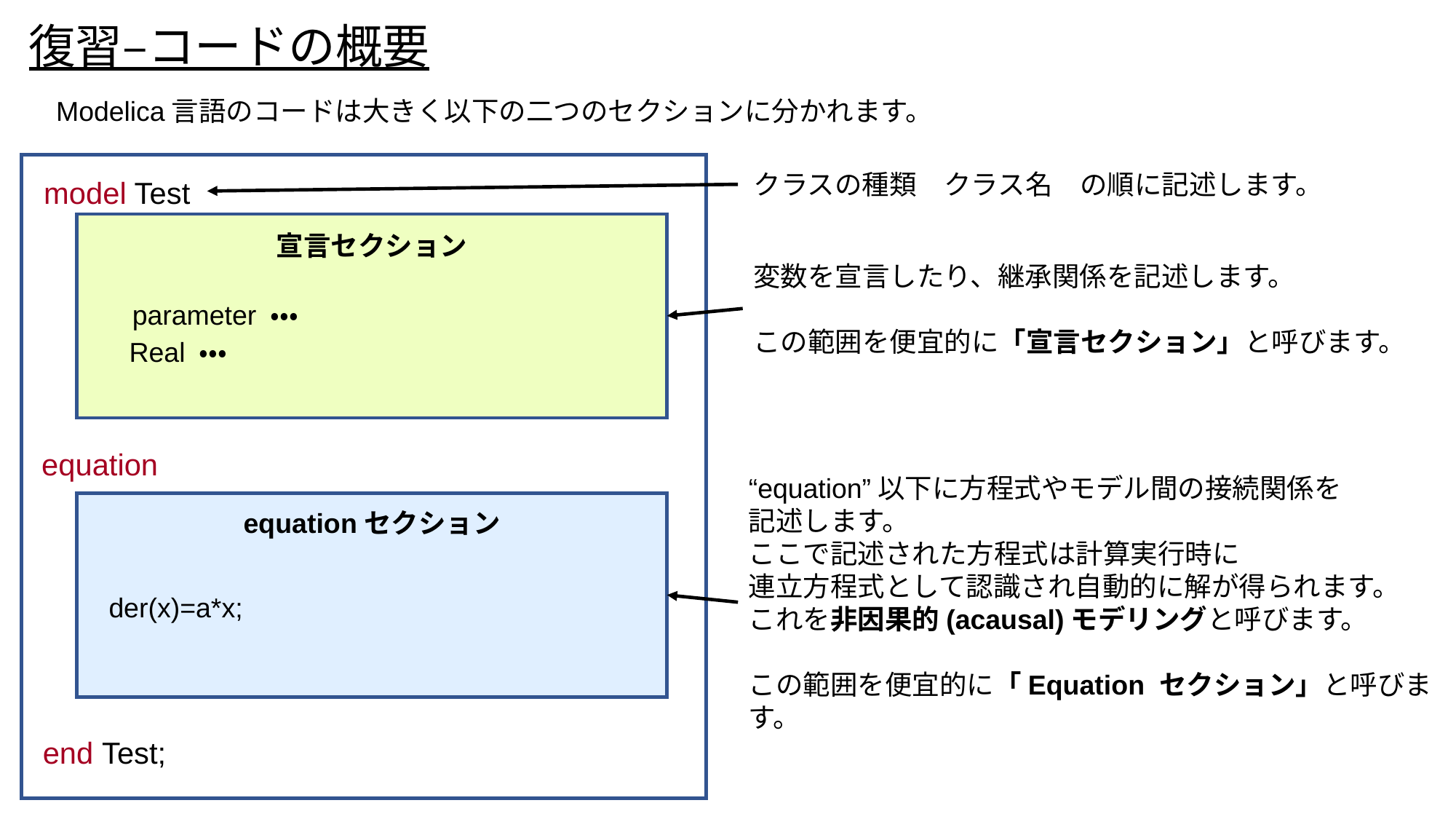

復習–コードの概要
Modelica言語のコードは大きく以下の二つのセクションに分かれます。

クラスの種類　クラス名　の順に記述します。
model Test

宣言セクション
変数を宣言したり、継承関係を記述します。

この範囲を便宜的に「宣言セクション」と呼びます。
parameter ・・・
Real ・・・
equation
“equation”以下に方程式やモデル間の接続関係を
記述します。
ここで記述された方程式は計算実行時に
連立方程式として認識され自動的に解が得られます。
これを非因果的(acausal)モデリングと呼びます。

この範囲を便宜的に「Equation セクション」と呼びます。

equationセクション
der(x)=a*x;
end Test;